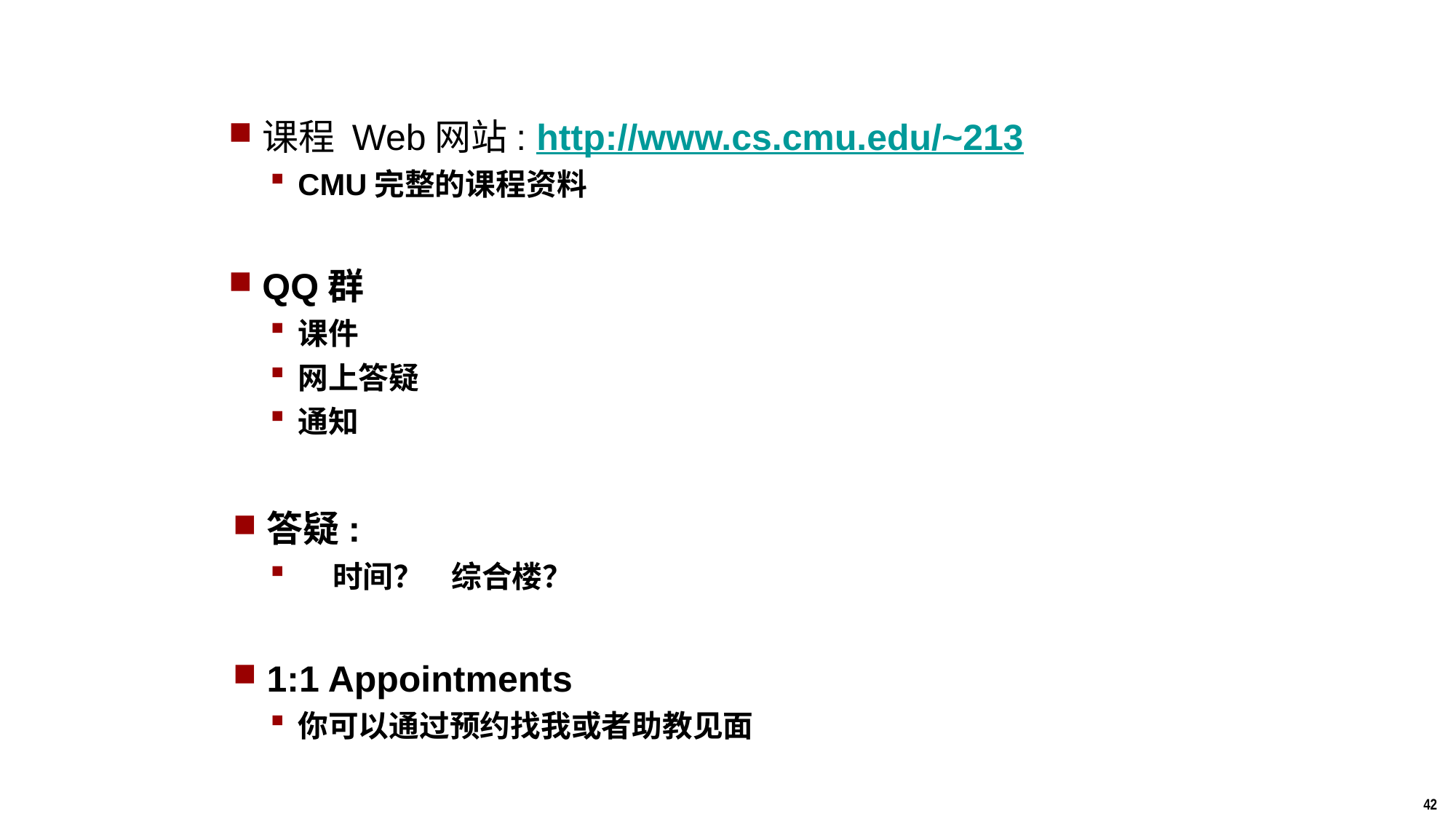

Carnegie Mellon
课程 Web网站: http://www.cs.cmu.edu/~213
CMU完整的课程资料

QQ群
课件
网上答疑
通知

答疑:
    时间？    综合楼？

1:1 Appointments
你可以通过预约找我或者助教见面